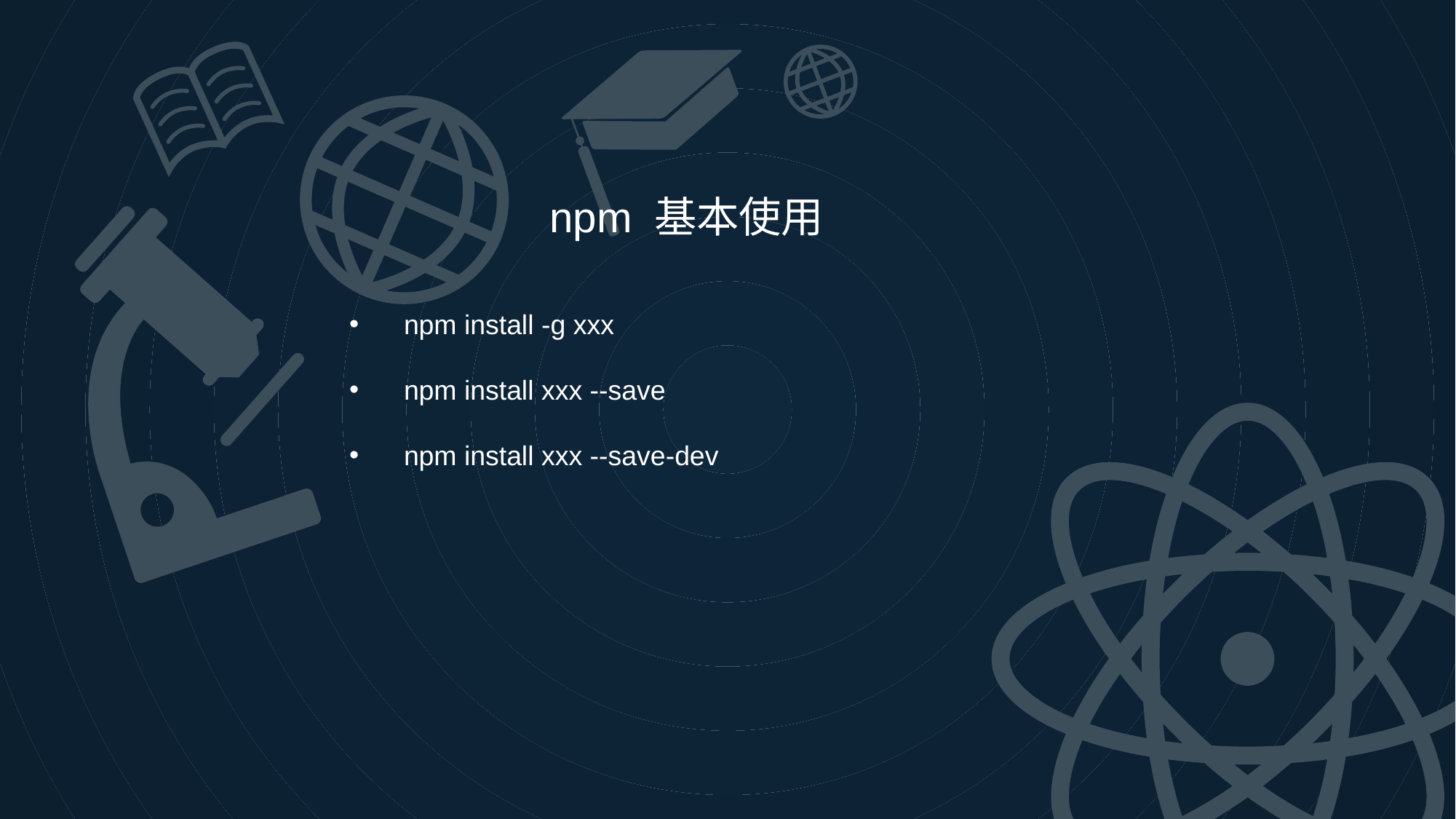

npm 基本使用
npm install -g xxx

npm install xxx --save

npm install xxx --save-dev